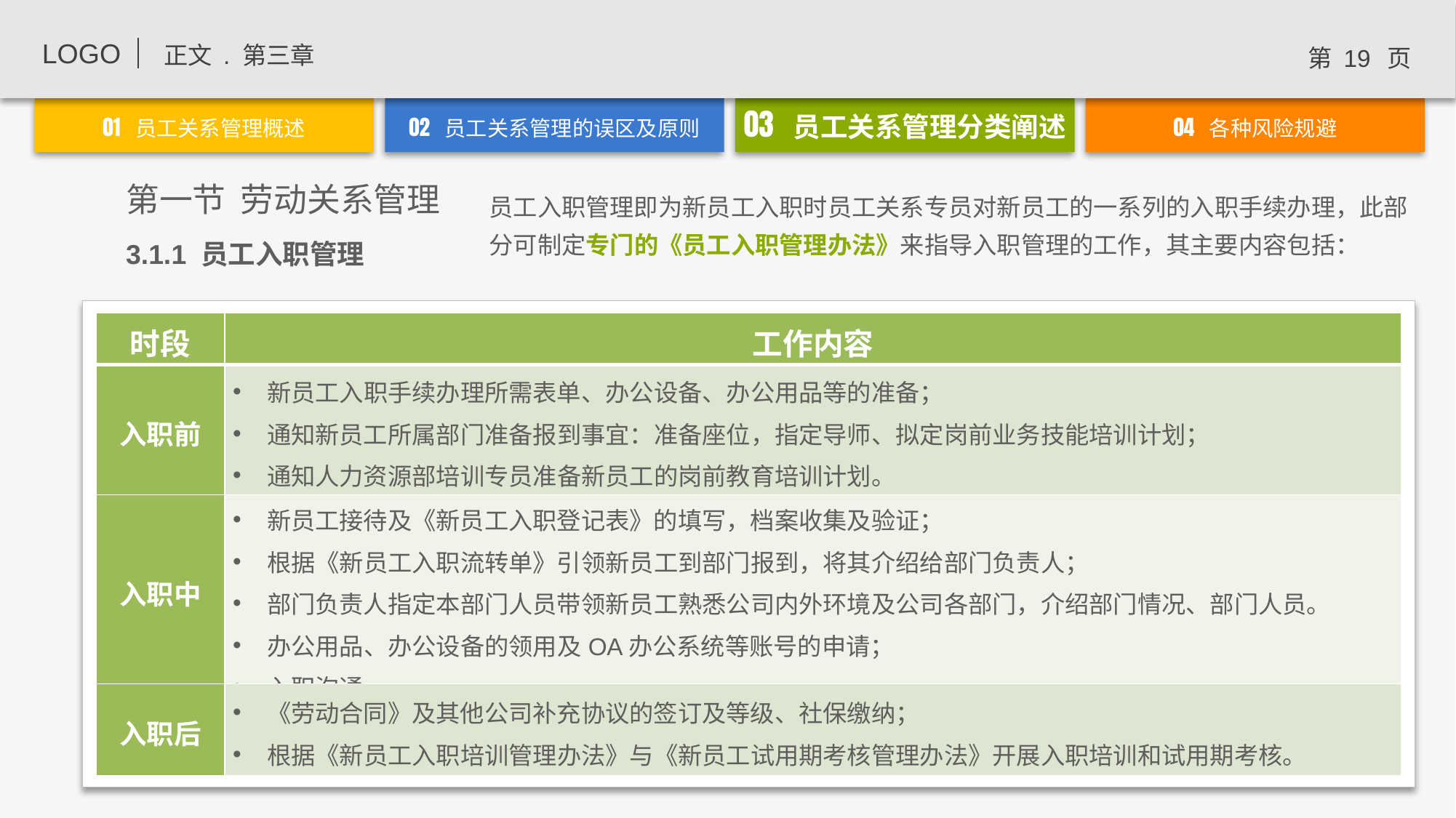

员工入职管理即为新员工入职时员工关系专员对新员工的一系列的入职手续办理，此部分可制定专门的《员工入职管理办法》来指导入职管理的工作，其主要内容包括：
3.1.1 员工入职管理

| 时段 | 工作内容 |
| --- | --- |
| 入职前 | 新员工入职手续办理所需表单、办公设备、办公用品等的准备； 通知新员工所属部门准备报到事宜：准备座位，指定导师、拟定岗前业务技能培训计划； 通知人力资源部培训专员准备新员工的岗前教育培训计划。 |
| 入职中 | 新员工接待及《新员工入职登记表》的填写，档案收集及验证； 根据《新员工入职流转单》引领新员工到部门报到，将其介绍给部门负责人； 部门负责人指定本部门人员带领新员工熟悉公司内外环境及公司各部门，介绍部门情况、部门人员。 办公用品、办公设备的领用及OA办公系统等账号的申请； 入职沟通。 |
| 入职后 | 《劳动合同》及其他公司补充协议的签订及等级、社保缴纳； 根据《新员工入职培训管理办法》与《新员工试用期考核管理办法》开展入职培训和试用期考核。 |